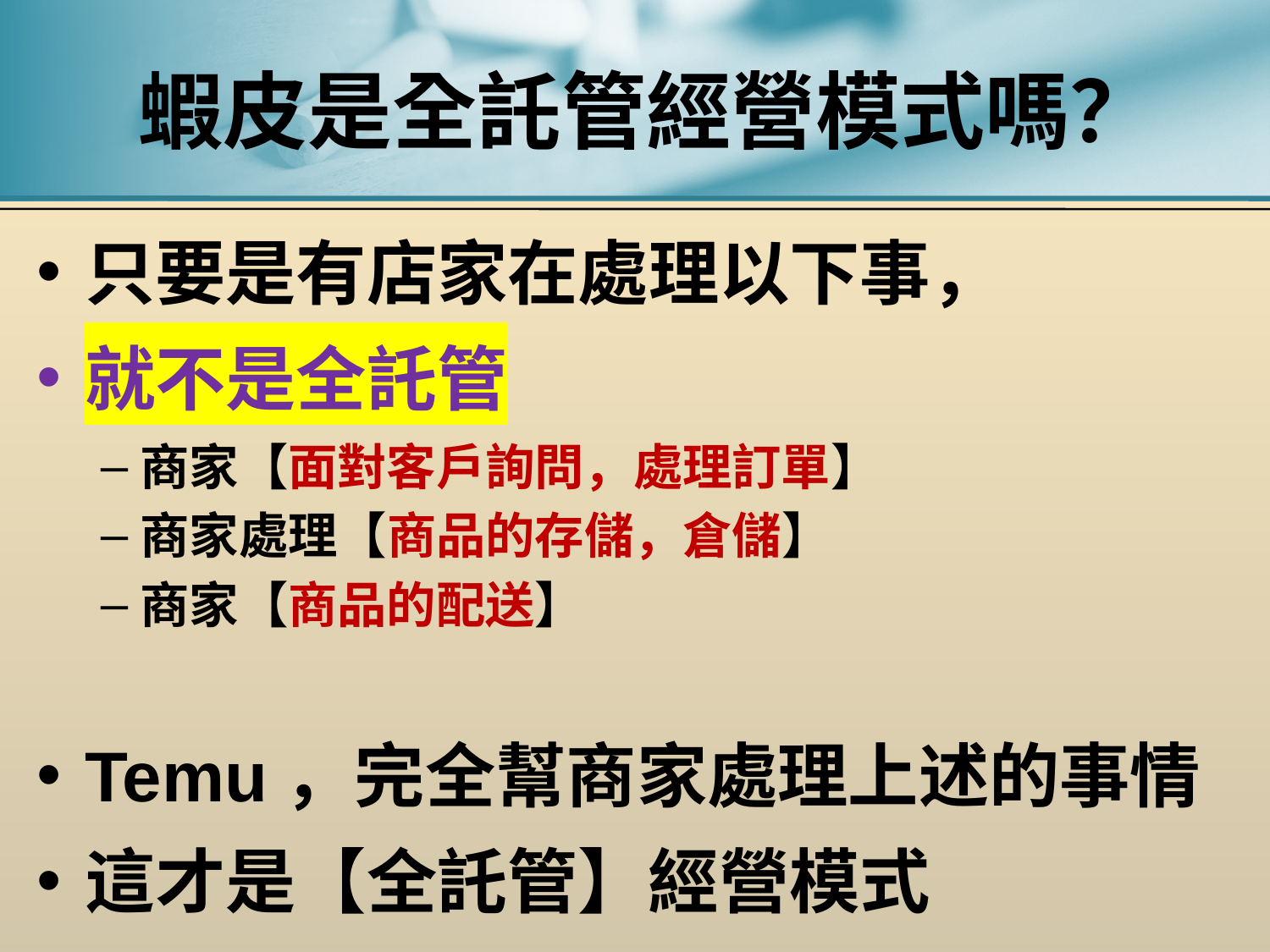

# 蝦皮是全託管經營模式嗎？
只要是有店家在處理以下事，
就不是全託管
商家【面對客戶詢問，處理訂單】
商家處理【商品的存儲，倉儲】
商家【商品的配送】

Temu，完全幫商家處理上述的事情
這才是【全託管】經營模式